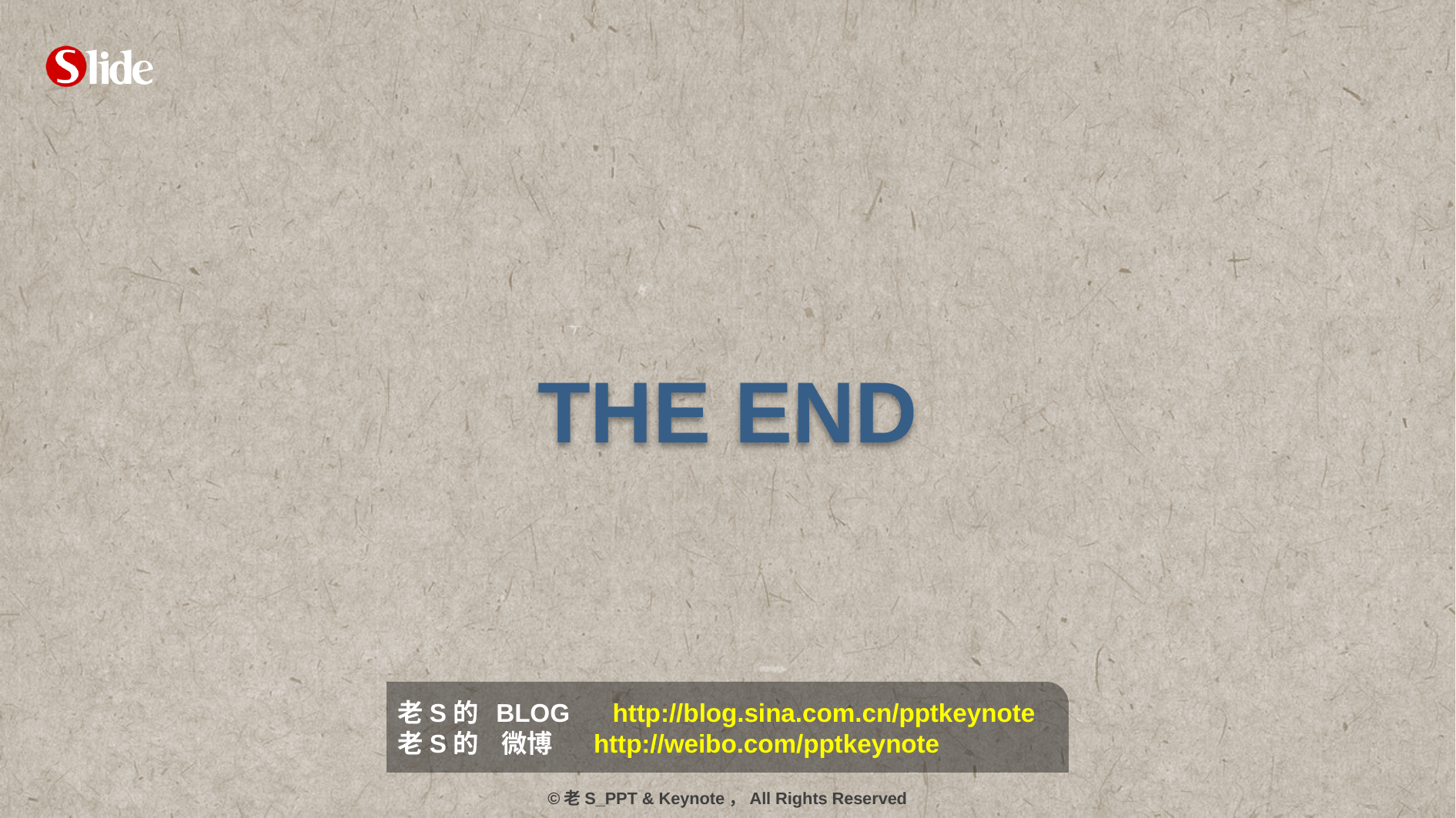

THE END
老S的  BLOG      http://blog.sina.com.cn/pptkeynote
老S的    微博      http://weibo.com/pptkeynote